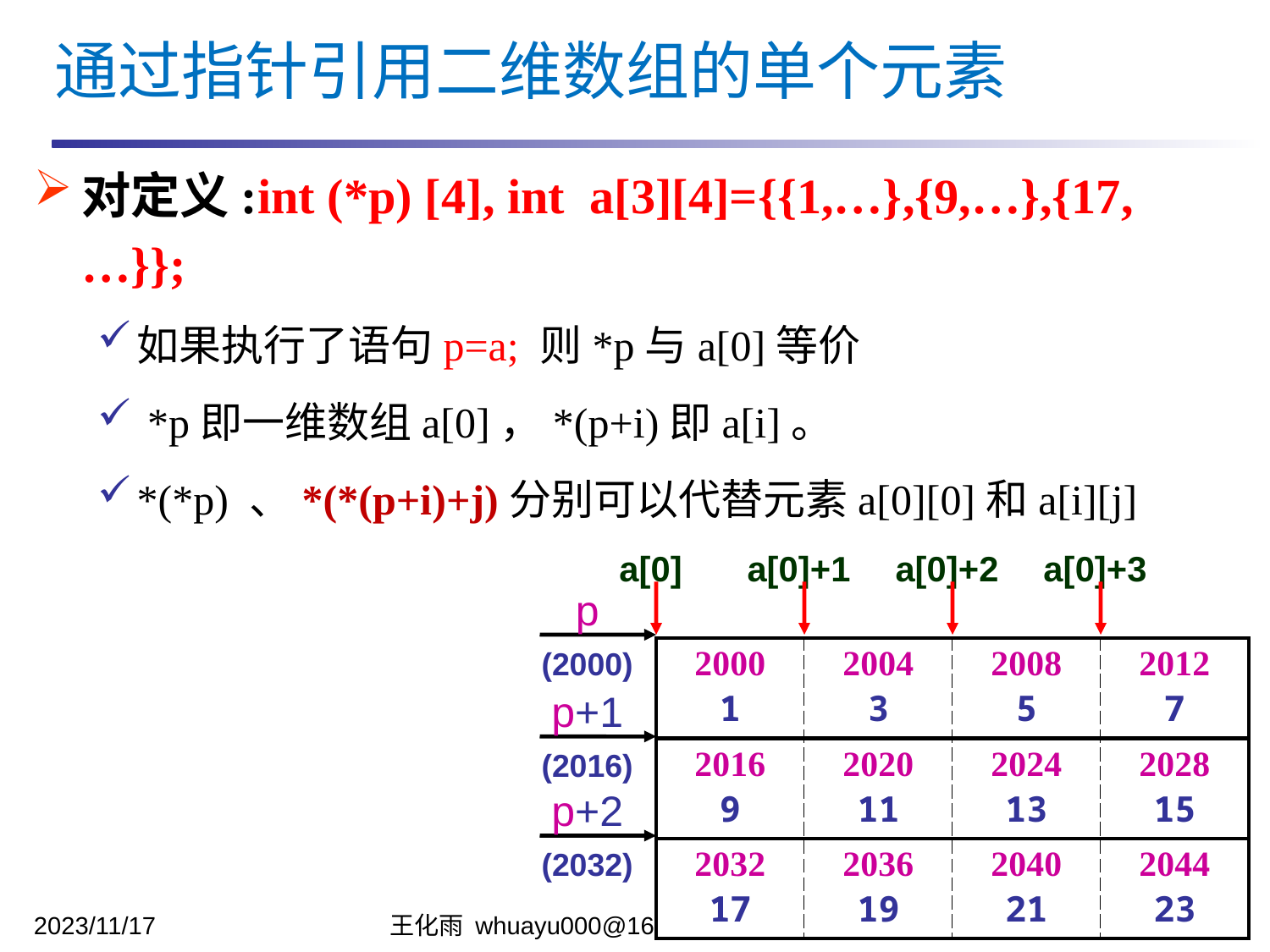

通过指针引用二维数组的单个元素
对定义:int (*p) [4], int  a[3][4]={{1,…},{9,…},{17,…}};
如果执行了语句p=a; 则*p与a[0]等价
 *p即一维数组a[0]，*(p+i)即a[i]。
*(*p) 、*(*(p+i)+j)分别可以代替元素a[0][0]和a[i][j]

a[0]
a[0]+1
a[0]+2
a[0]+3

p

| 2000 1 | 2004 3 | 2008 5 | 2012 7 |
| --- | --- | --- | --- |
| 2016 9 | 2020 11 | 2024 13 | 2028 15 |
| 2032 17 | 2036 19 | 2040 21 | 2044 23 |
(2000)
p+1

(2016)
p+2

(2032)
2023/11/17
王化雨 whuayu000@163.com 13306442222
33/43